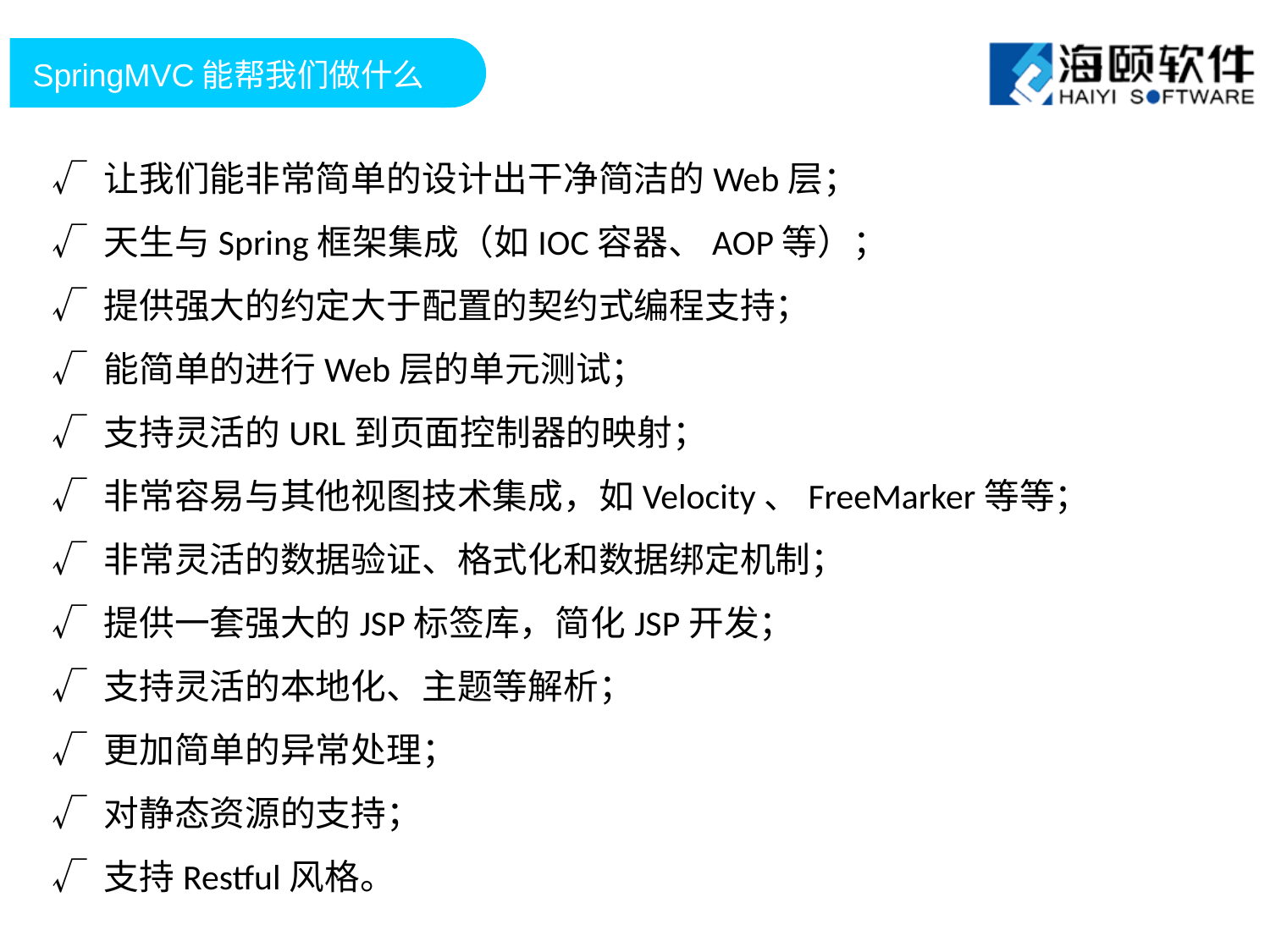

SpringMVC能帮我们做什么
√ 让我们能非常简单的设计出干净简洁的Web层；
√ 天生与Spring框架集成（如IOC容器、AOP等）；
√ 提供强大的约定大于配置的契约式编程支持；
√ 能简单的进行Web层的单元测试；
√ 支持灵活的URL到页面控制器的映射；
√ 非常容易与其他视图技术集成，如Velocity、FreeMarker等等；
√ 非常灵活的数据验证、格式化和数据绑定机制；
√ 提供一套强大的JSP标签库，简化JSP开发；
√ 支持灵活的本地化、主题等解析；
√ 更加简单的异常处理；
√ 对静态资源的支持；
√ 支持Restful风格。